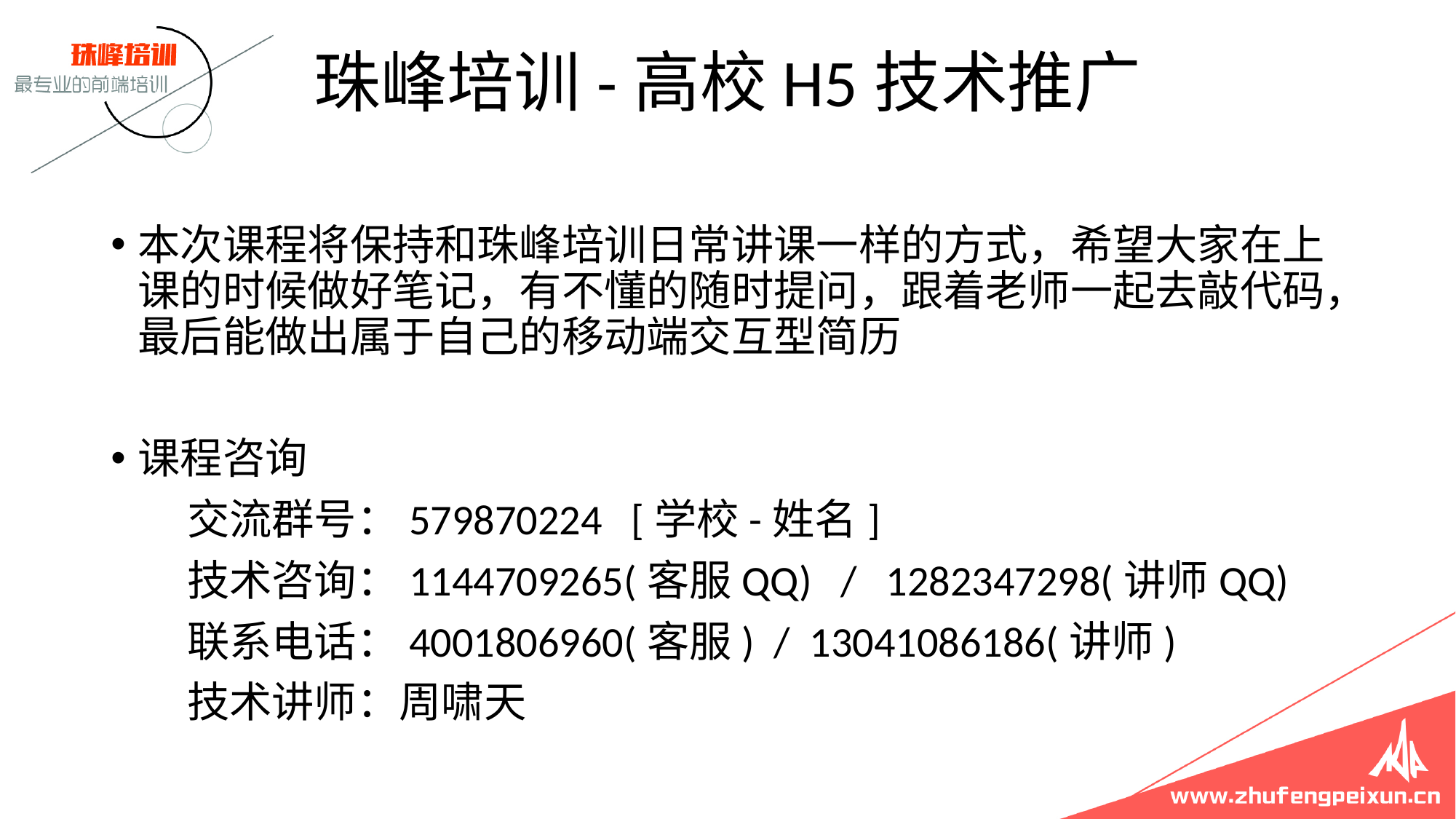

# 珠峰培训-高校H5技术推广
本次课程将保持和珠峰培训日常讲课一样的方式，希望大家在上课的时候做好笔记，有不懂的随时提问，跟着老师一起去敲代码，最后能做出属于自己的移动端交互型简历

课程咨询
       交流群号：579870224   [学校-姓名]
       技术咨询：1144709265(客服QQ)   /   1282347298(讲师QQ)
       联系电话：4001806960(客服)  /  13041086186(讲师)
       技术讲师：周啸天